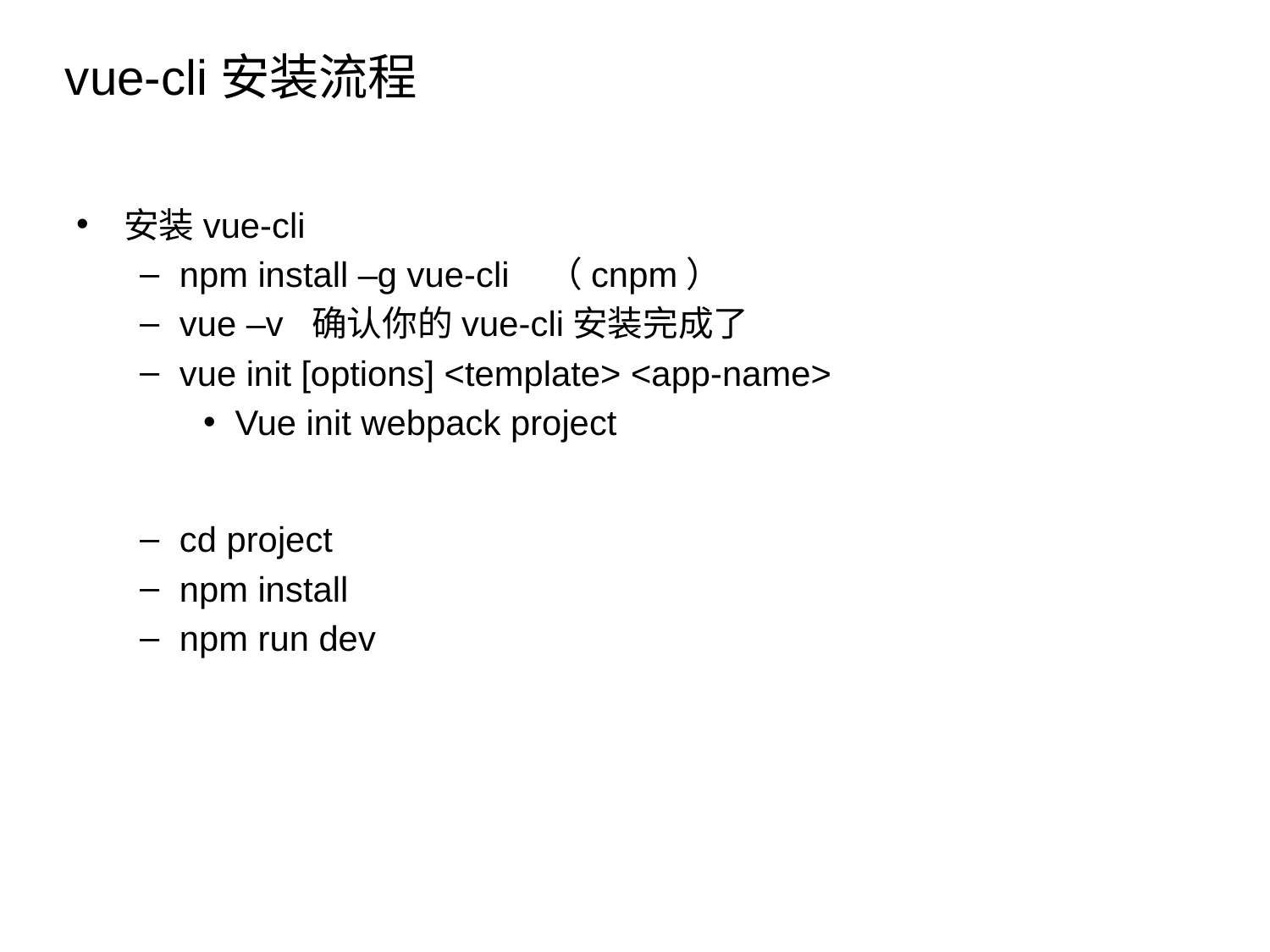

vue-cli安装流程
安装vue-cli
npm install –g vue-cli   （cnpm）
vue –v  确认你的vue-cli安装完成了
vue init [options] <template> <app-name>
Vue init webpack project

cd project
npm install
npm run dev